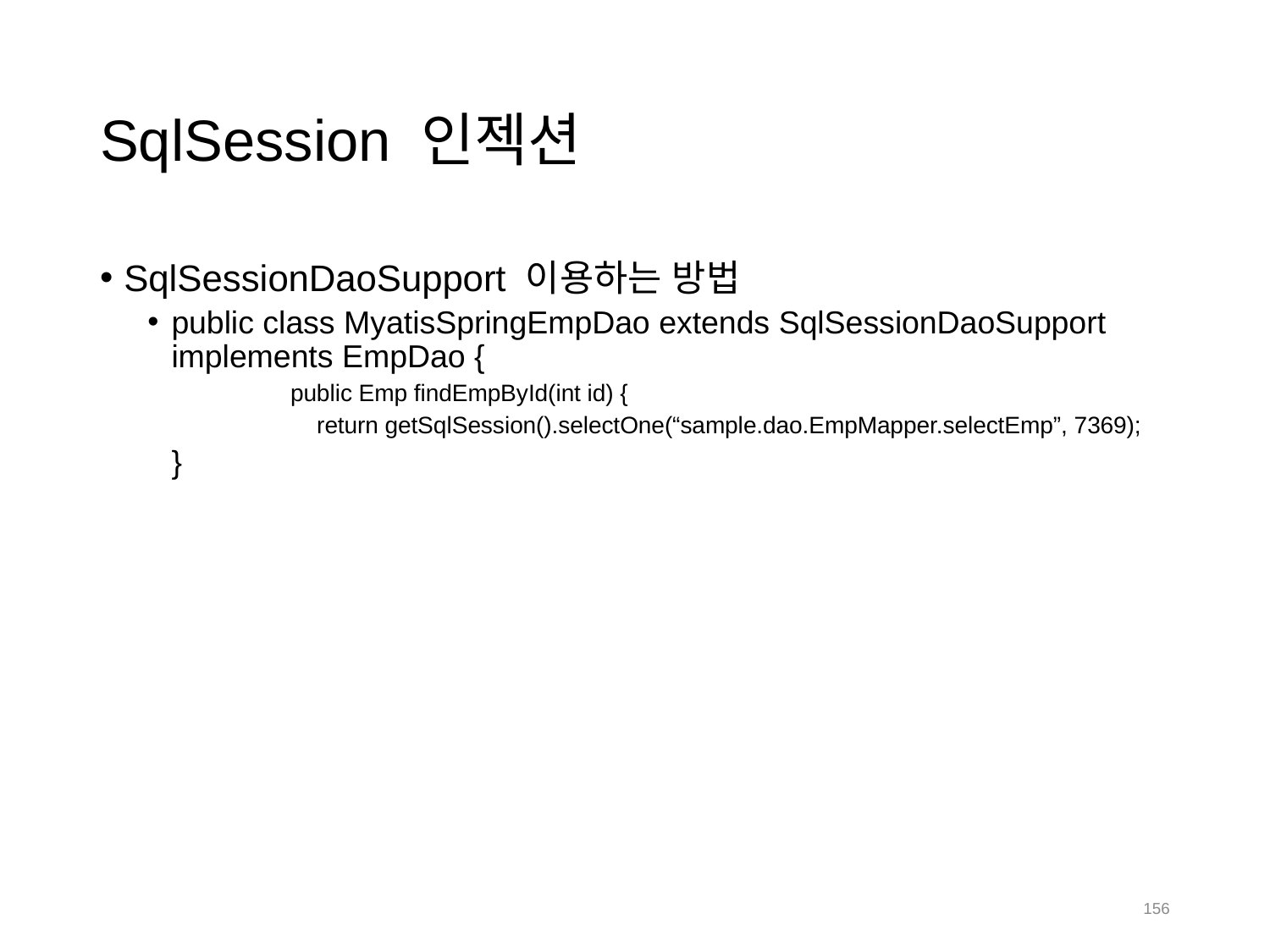

# SqlSession 인젝션
SqlSessionDaoSupport 이용하는 방법
public class MyatisSpringEmpDao extends SqlSessionDaoSupport implements EmpDao {
public Emp findEmpById(int id) {
    return getSqlSession().selectOne(“sample.dao.EmpMapper.selectEmp”, 7369);
}
156